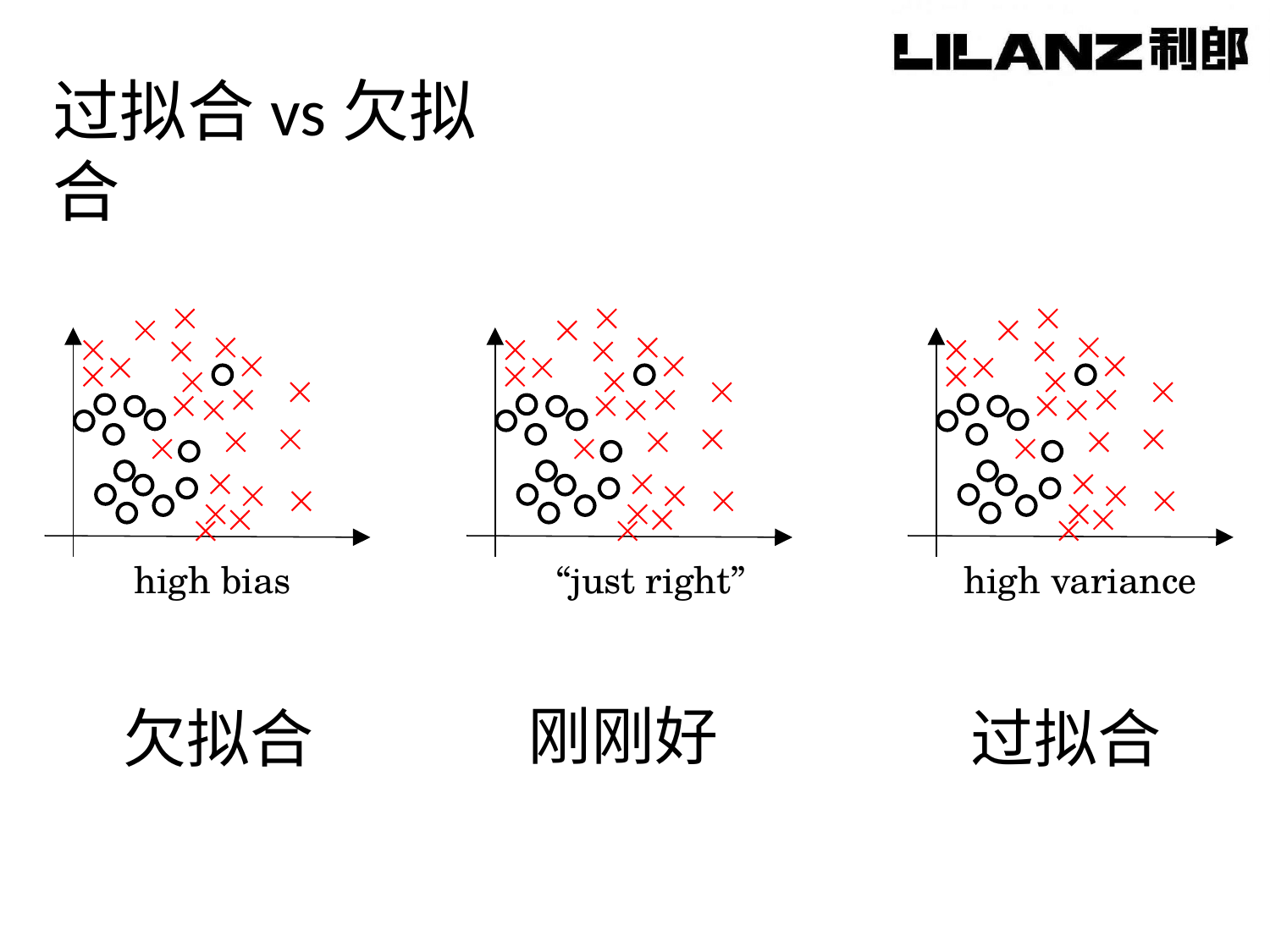

# 过拟合vs欠拟合

high variance

high bias

“just right”
刚刚好
欠拟合
过拟合